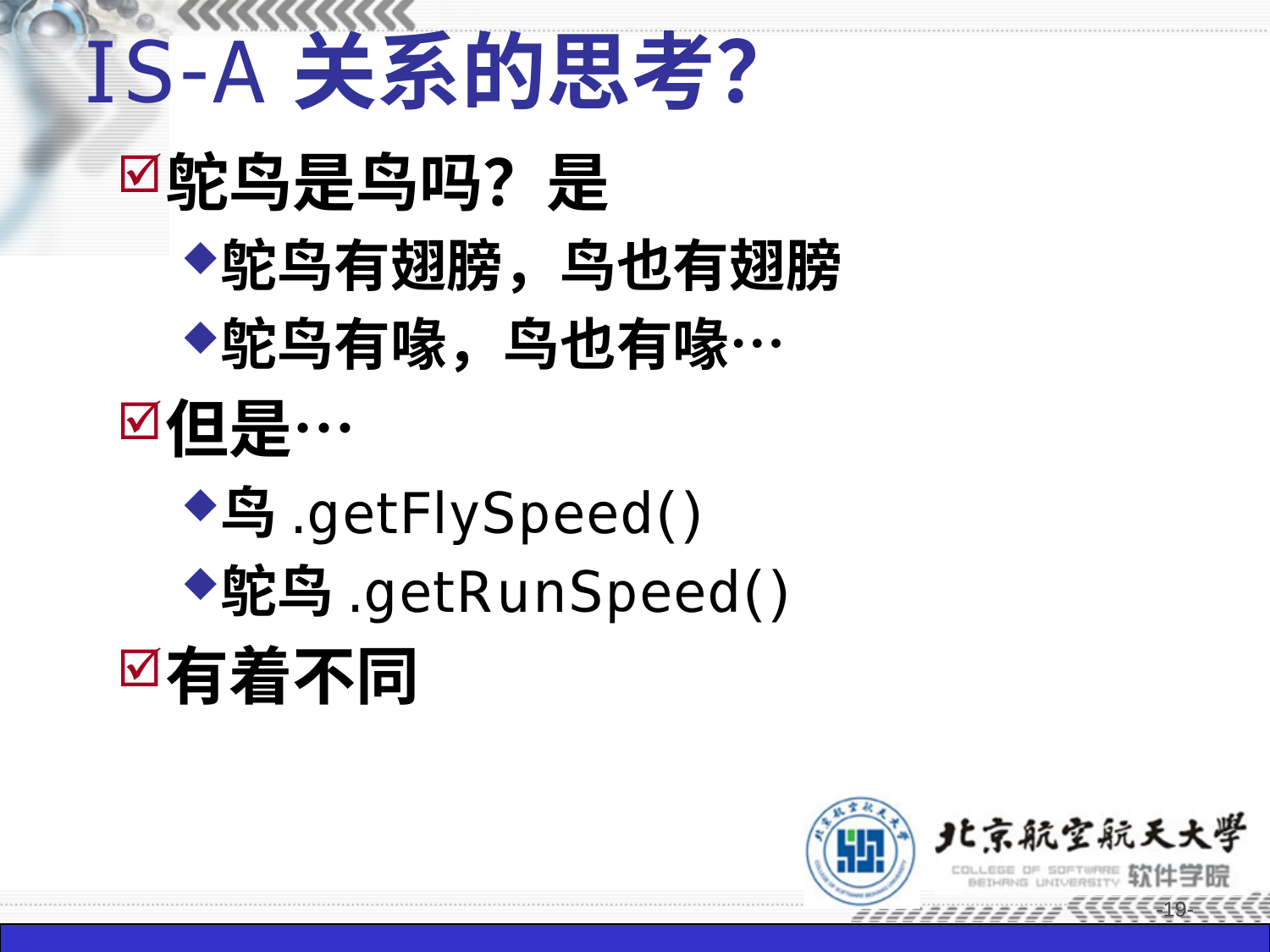

IS-A关系的思考？
鸵鸟是鸟吗？是
鸵鸟有翅膀，鸟也有翅膀
鸵鸟有喙，鸟也有喙…
但是…
鸟.getFlySpeed()
鸵鸟.getRunSpeed()
有着不同
-19-
-19-